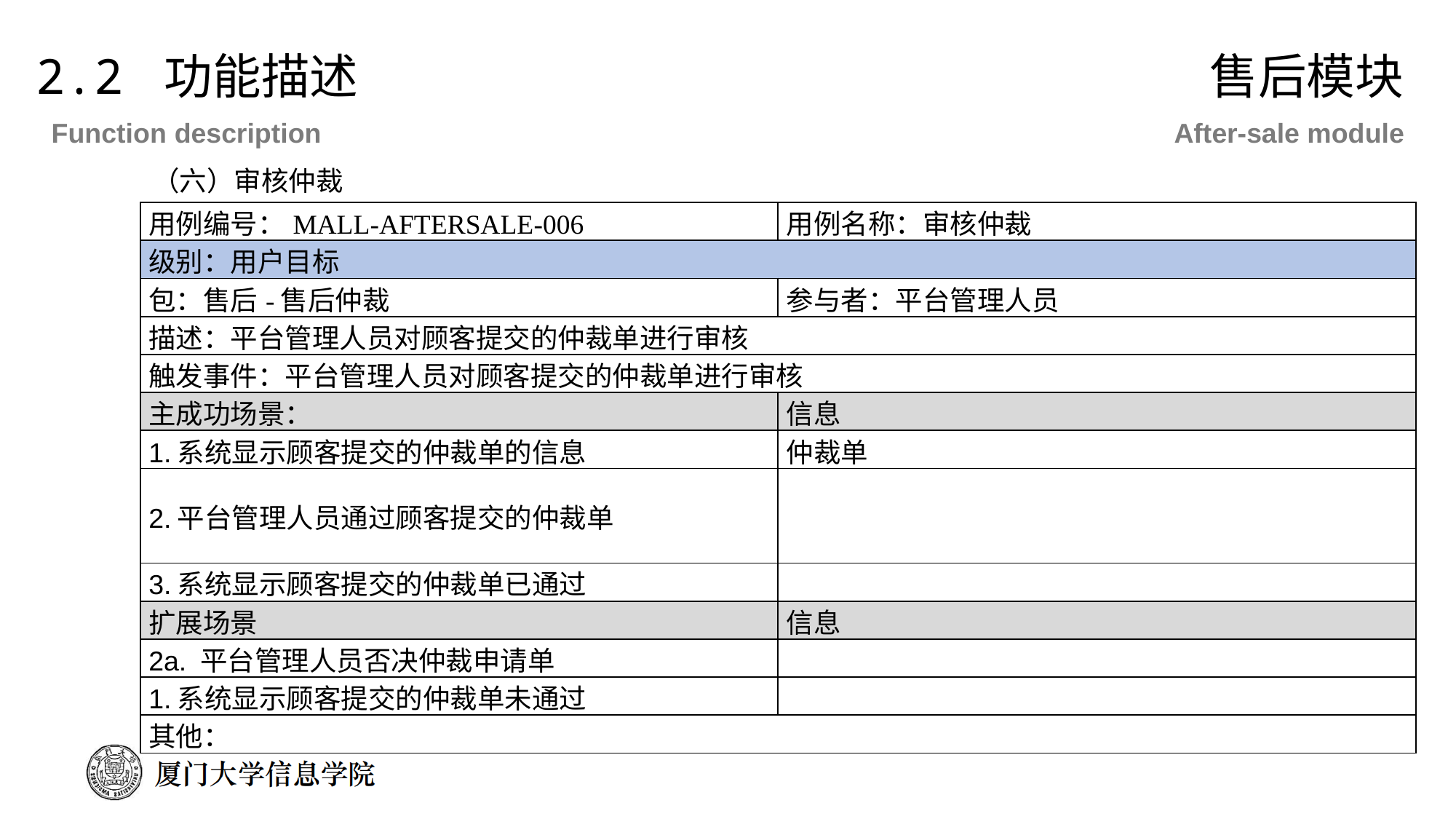

2.2 功能描述
售后模块
Function description
After-sale module
（六）审核仲裁
| 用例编号：MALL-AFTERSALE-006 | 用例名称：审核仲裁 |
| --- | --- |
| 级别：用户目标 |  |
| 包：售后-售后仲裁 | 参与者：平台管理人员 |
| 描述：平台管理人员对顾客提交的仲裁单进行审核 |  |
| 触发事件：平台管理人员对顾客提交的仲裁单进行审核 |  |
| 主成功场景： | 信息 |
| 1.系统显示顾客提交的仲裁单的信息 | 仲裁单 |
| 2.平台管理人员通过顾客提交的仲裁单 |  |
| 3.系统显示顾客提交的仲裁单已通过 |  |
| 扩展场景 | 信息 |
| 2a. 平台管理人员否决仲裁申请单 |  |
| 1.系统显示顾客提交的仲裁单未通过 |  |
| 其他： |  |